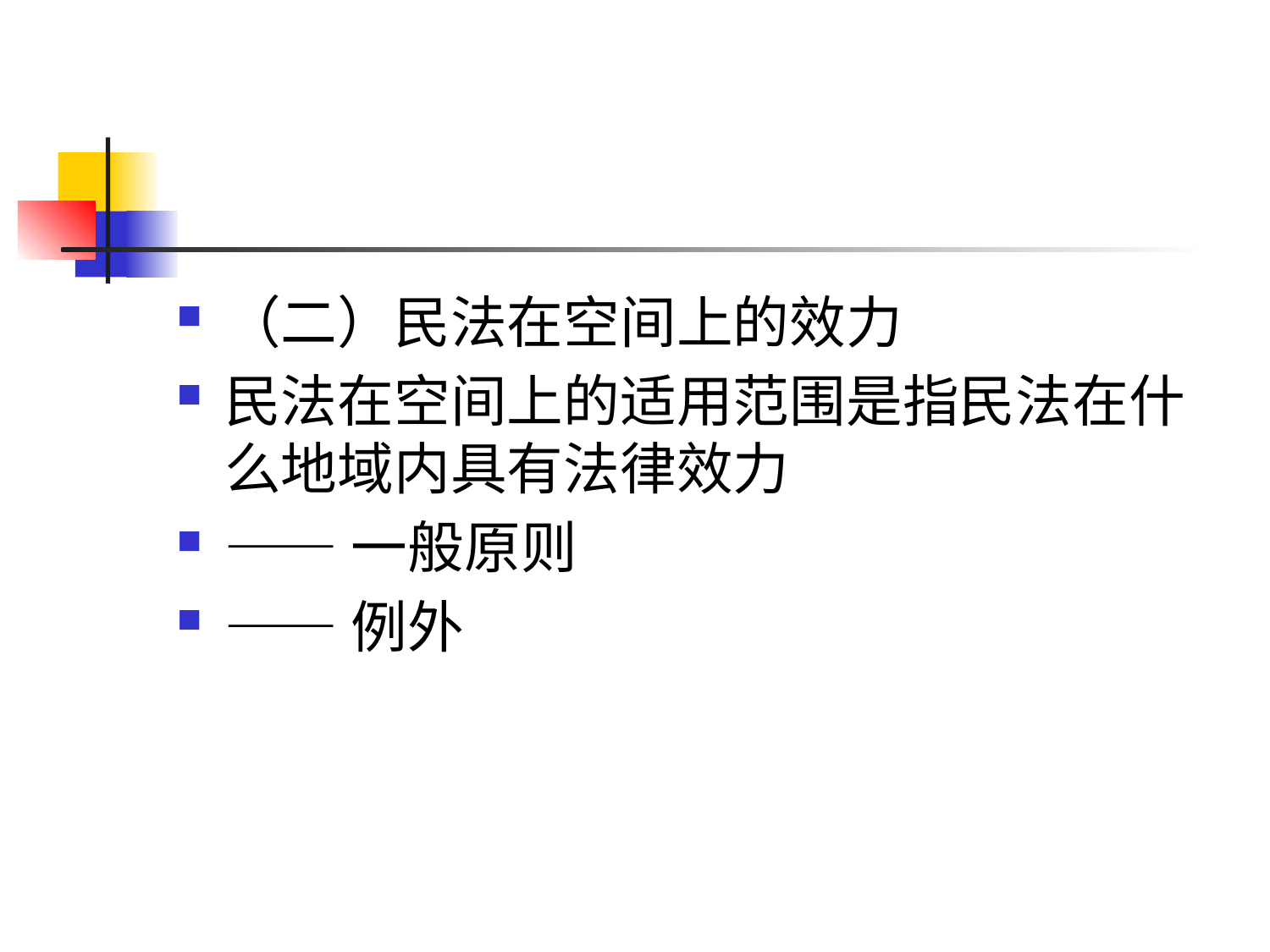

#
（二）民法在空间上的效力
民法在空间上的适用范围是指民法在什么地域内具有法律效力
——一般原则
——例外